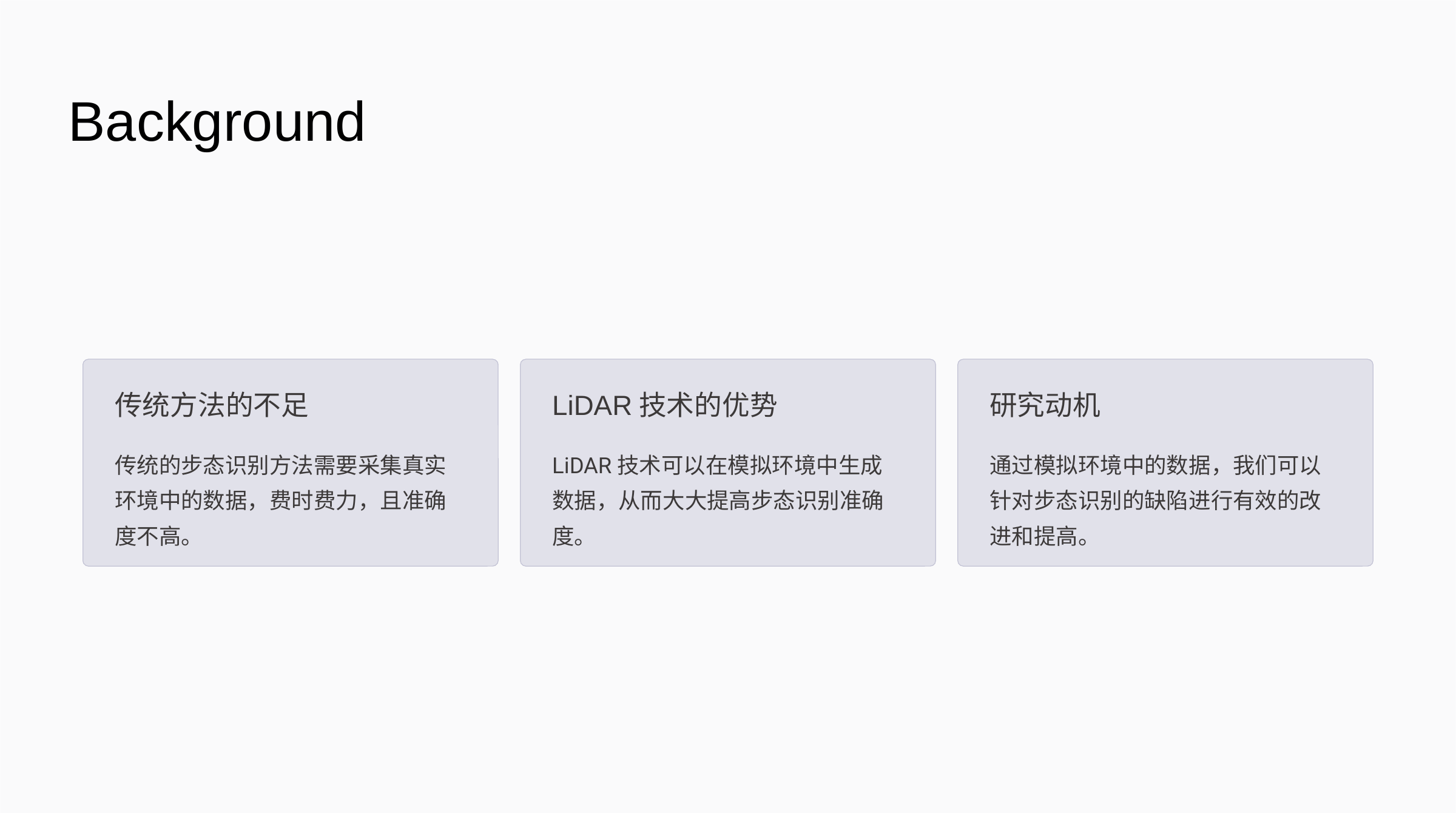

Background

传统方法的不足
LiDAR技术的优势
研究动机
传统的步态识别方法需要采集真实环境中的数据，费时费力，且准确度不高。
LiDAR技术可以在模拟环境中生成数据，从而大大提高步态识别准确度。
通过模拟环境中的数据，我们可以针对步态识别的缺陷进行有效的改进和提高。